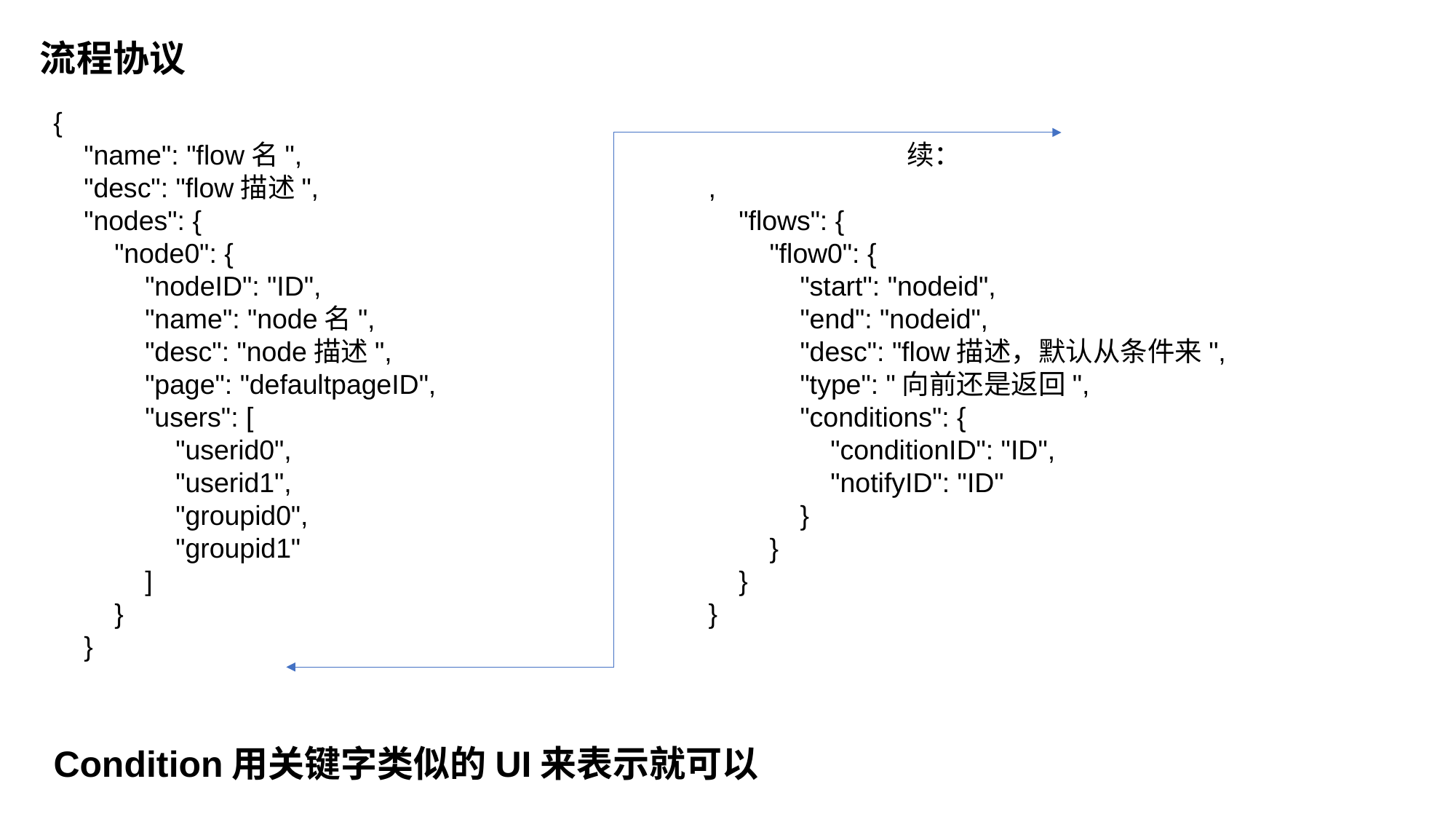

流程协议
{
    "name": "flow名",
    "desc": "flow描述",
    "nodes": {
        "node0": {
            "nodeID": "ID",
            "name": "node名",
            "desc": "node描述",
            "page": "defaultpageID",
            "users": [
                "userid0",
                "userid1",
                "groupid0",
                "groupid1"
            ]
        }
    }
                               续：
,
    "flows": {
        "flow0": {
            "start": "nodeid",
            "end": "nodeid",
            "desc": "flow描述，默认从条件来",
            "type": "向前还是返回",
            "conditions": {
                "conditionID": "ID",
                "notifyID": "ID"
            }
        }
    }
}
Condition用关键字类似的UI来表示就可以